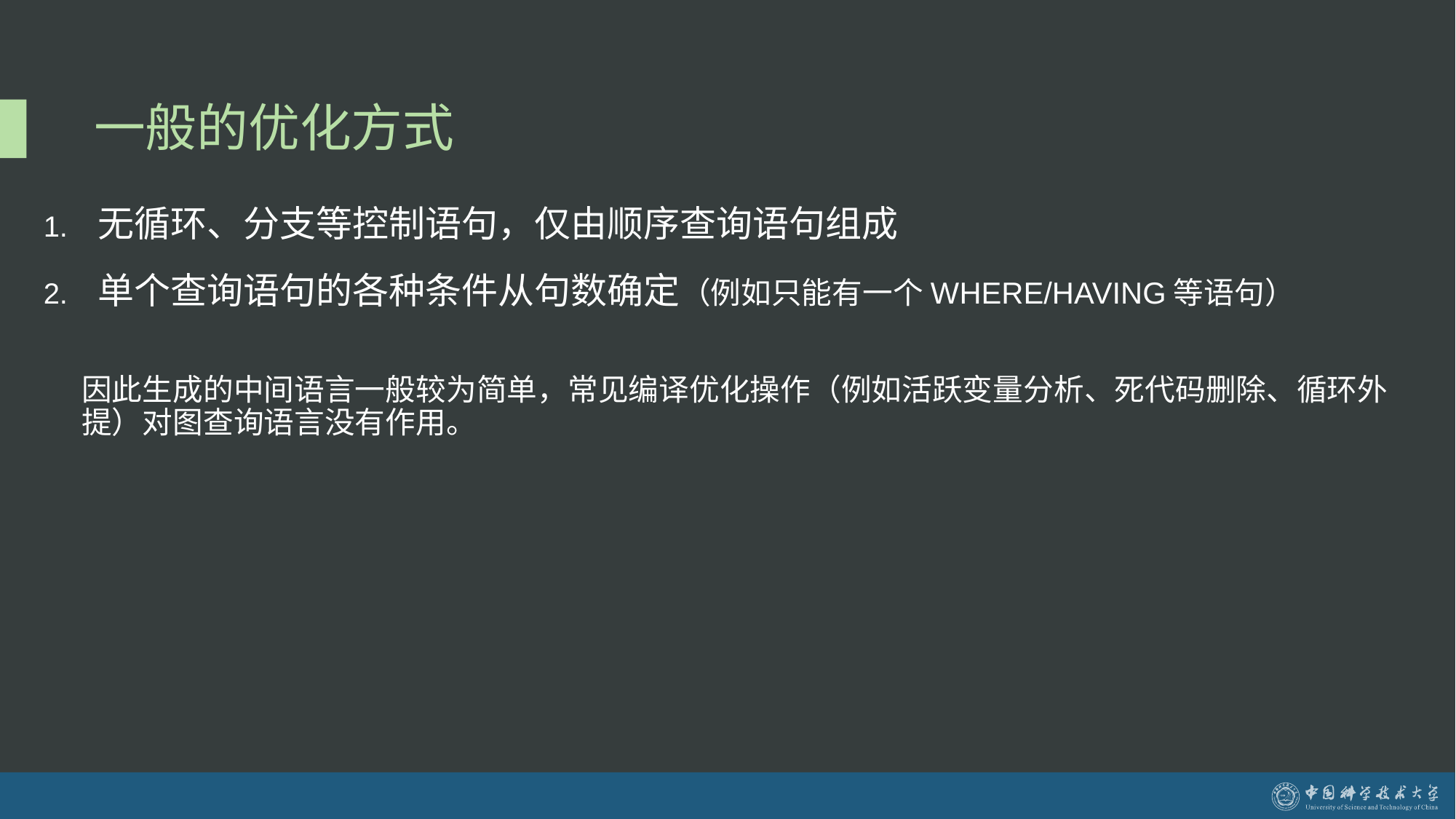

一般的优化方式
无循环、分支等控制语句，仅由顺序查询语句组成
单个查询语句的各种条件从句数确定（例如只能有一个WHERE/HAVING等语句）

因此生成的中间语言一般较为简单，常见编译优化操作（例如活跃变量分析、死代码删除、循环外提）对图查询语言没有作用。